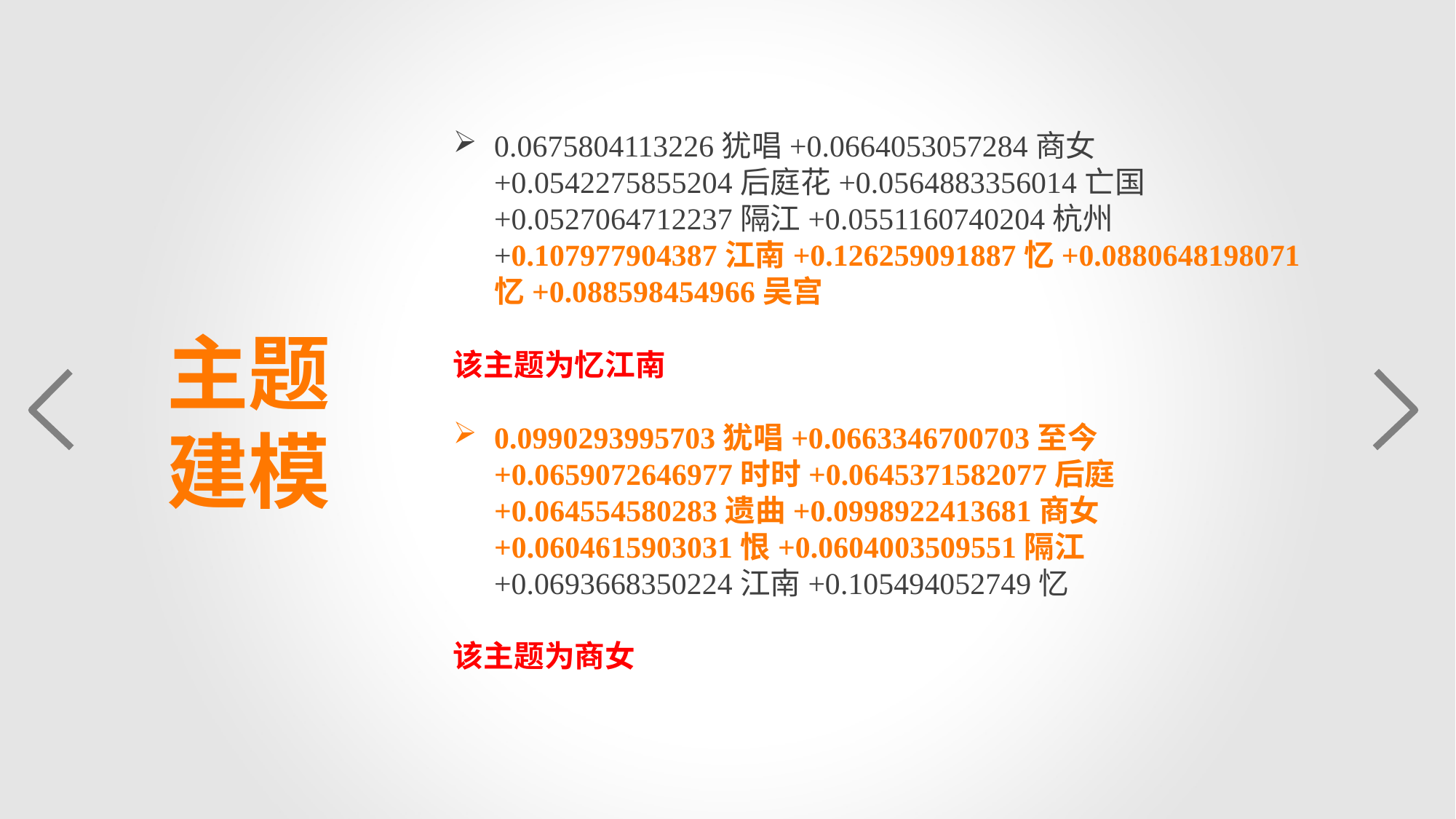

0.0675804113226犹唱+0.0664053057284商女+0.0542275855204后庭花+0.0564883356014亡国+0.0527064712237隔江+0.0551160740204杭州+0.107977904387江南+0.126259091887忆+0.0880648198071忆+0.088598454966吴宫

该主题为忆江南

0.0990293995703犹唱+0.0663346700703至今+0.0659072646977时时+0.0645371582077后庭+0.064554580283遗曲+0.0998922413681商女+0.0604615903031恨+0.0604003509551隔江+0.0693668350224江南+0.105494052749忆

该主题为商女
主题
建模